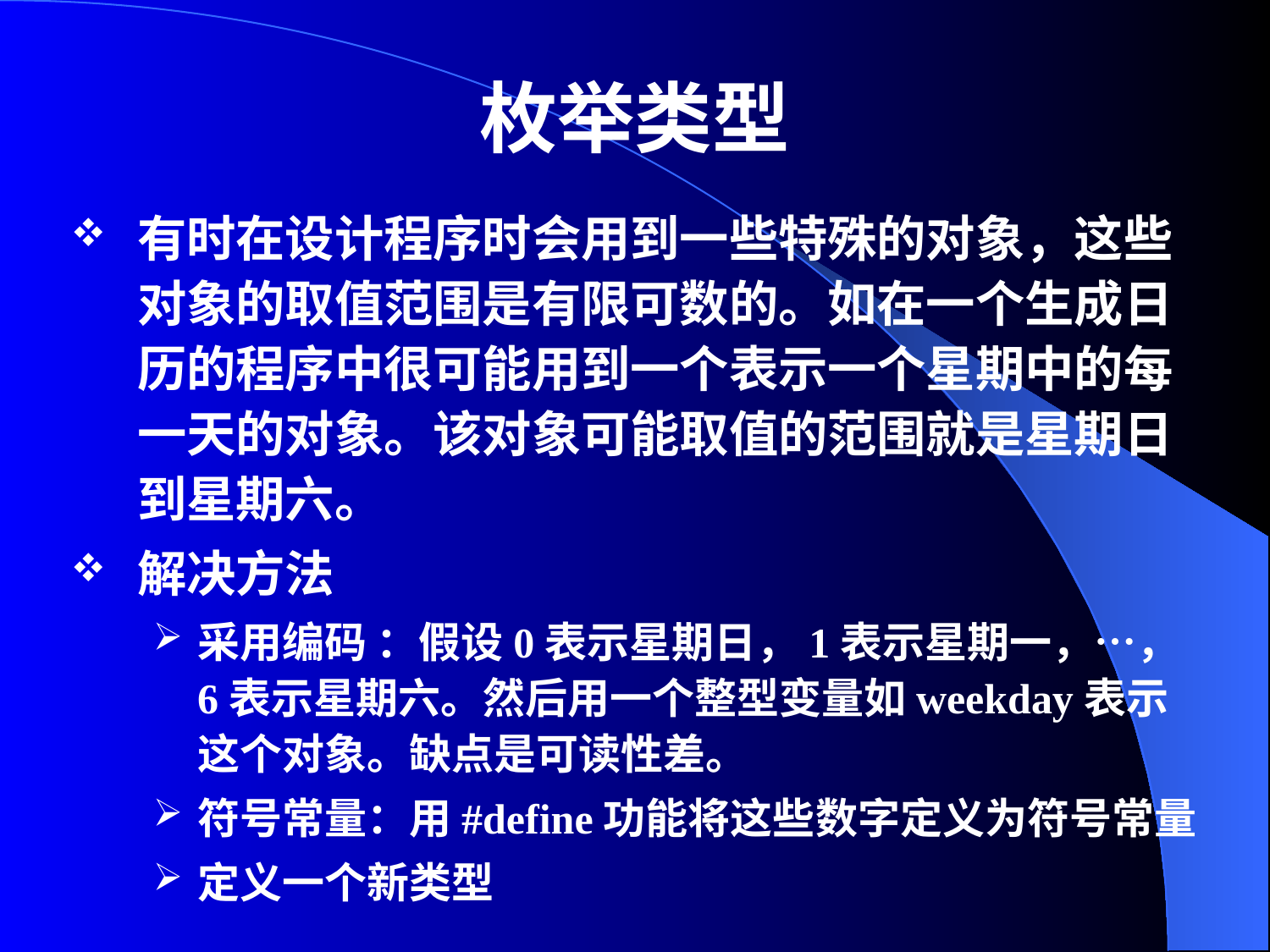

# 枚举类型
有时在设计程序时会用到一些特殊的对象，这些对象的取值范围是有限可数的。如在一个生成日历的程序中很可能用到一个表示一个星期中的每一天的对象。该对象可能取值的范围就是星期日到星期六。
解决方法
采用编码 ：假设0表示星期日，1表示星期一，…，6表示星期六。然后用一个整型变量如weekday表示这个对象。缺点是可读性差。
符号常量：用#define功能将这些数字定义为符号常量
定义一个新类型